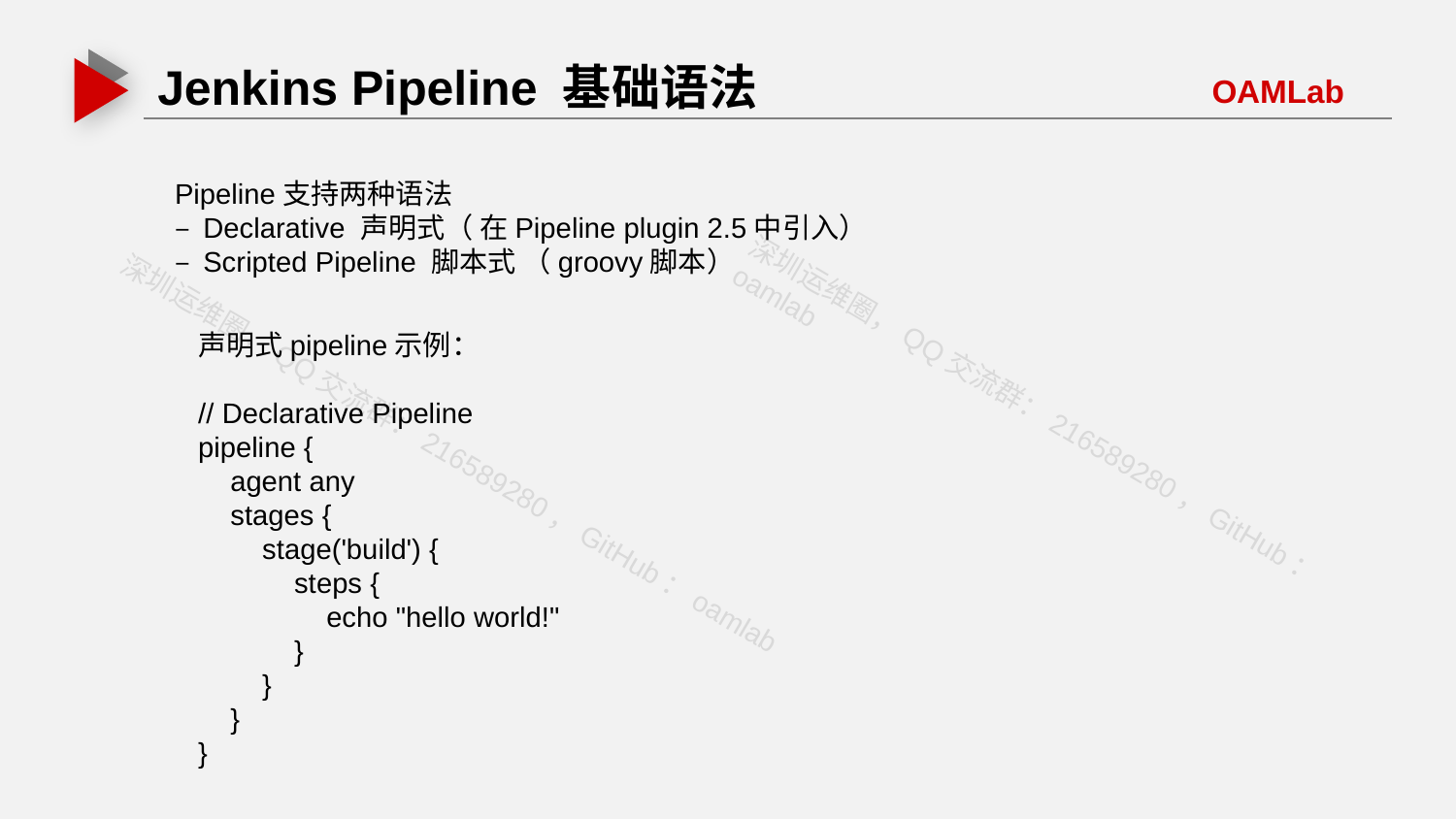

Jenkins Pipeline 基础语法
Pipeline支持两种语法
– Declarative 声明式（ 在Pipeline plugin 2.5中引入）
– Scripted Pipeline 脚本式 （groovy脚本）
声明式pipeline示例：

// Declarative Pipeline
pipeline {
    agent any
    stages {
        stage('build') {
            steps {
                echo "hello world!"
            }
        }
    }
}